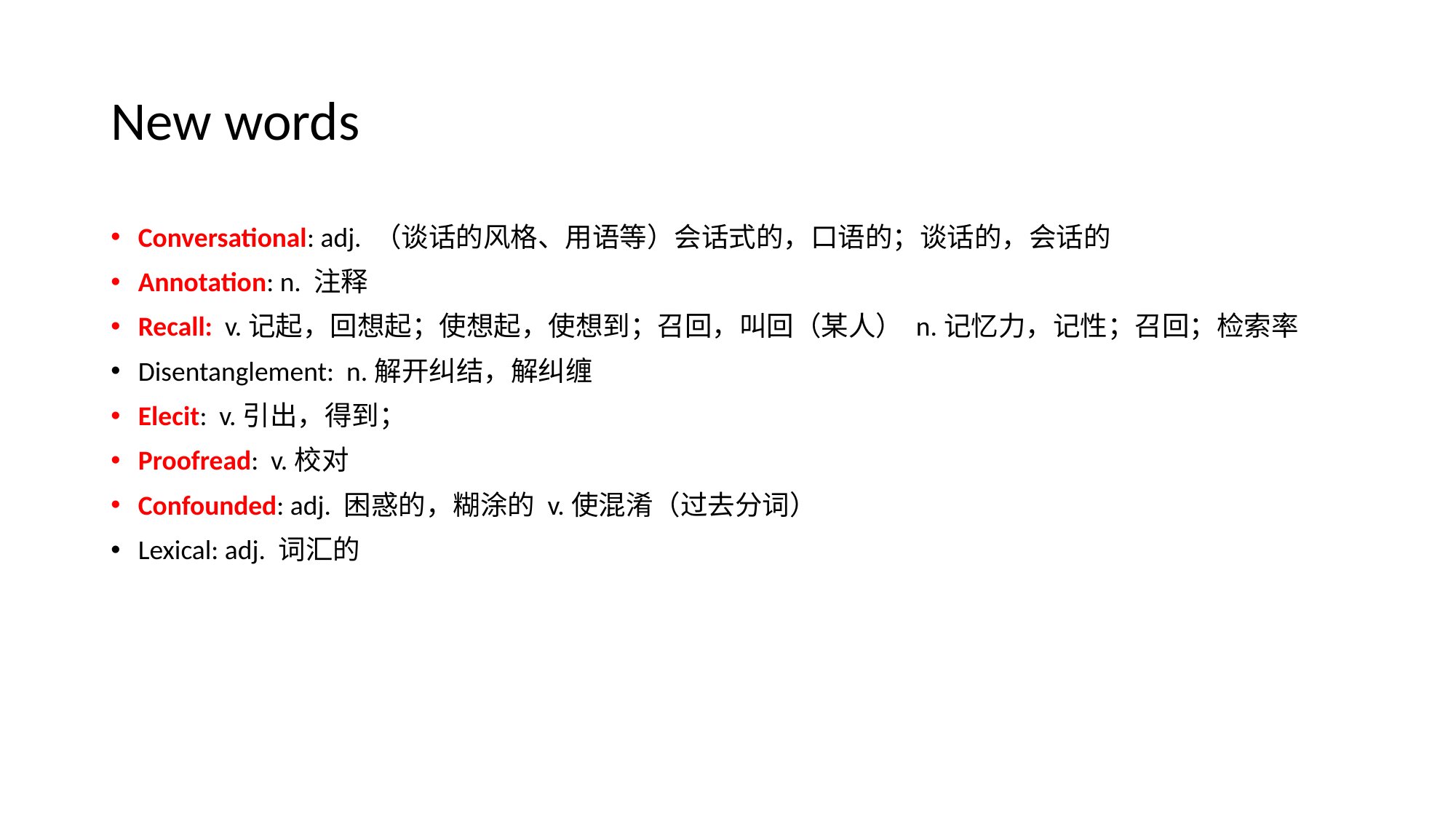

# New words
Conversational: adj. （谈话的风格、用语等）会话式的，口语的；谈话的，会话的
Annotation: n. 注释
Recall:  v.记起，回想起；使想起，使想到；召回，叫回（某人） n.记忆力，记性；召回；检索率
Disentanglement:  n.解开纠结，解纠缠
Elecit:  v.引出，得到；
Proofread:  v.校对
Confounded: adj. 困惑的，糊涂的 v.使混淆（过去分词）
Lexical: adj. 词汇的